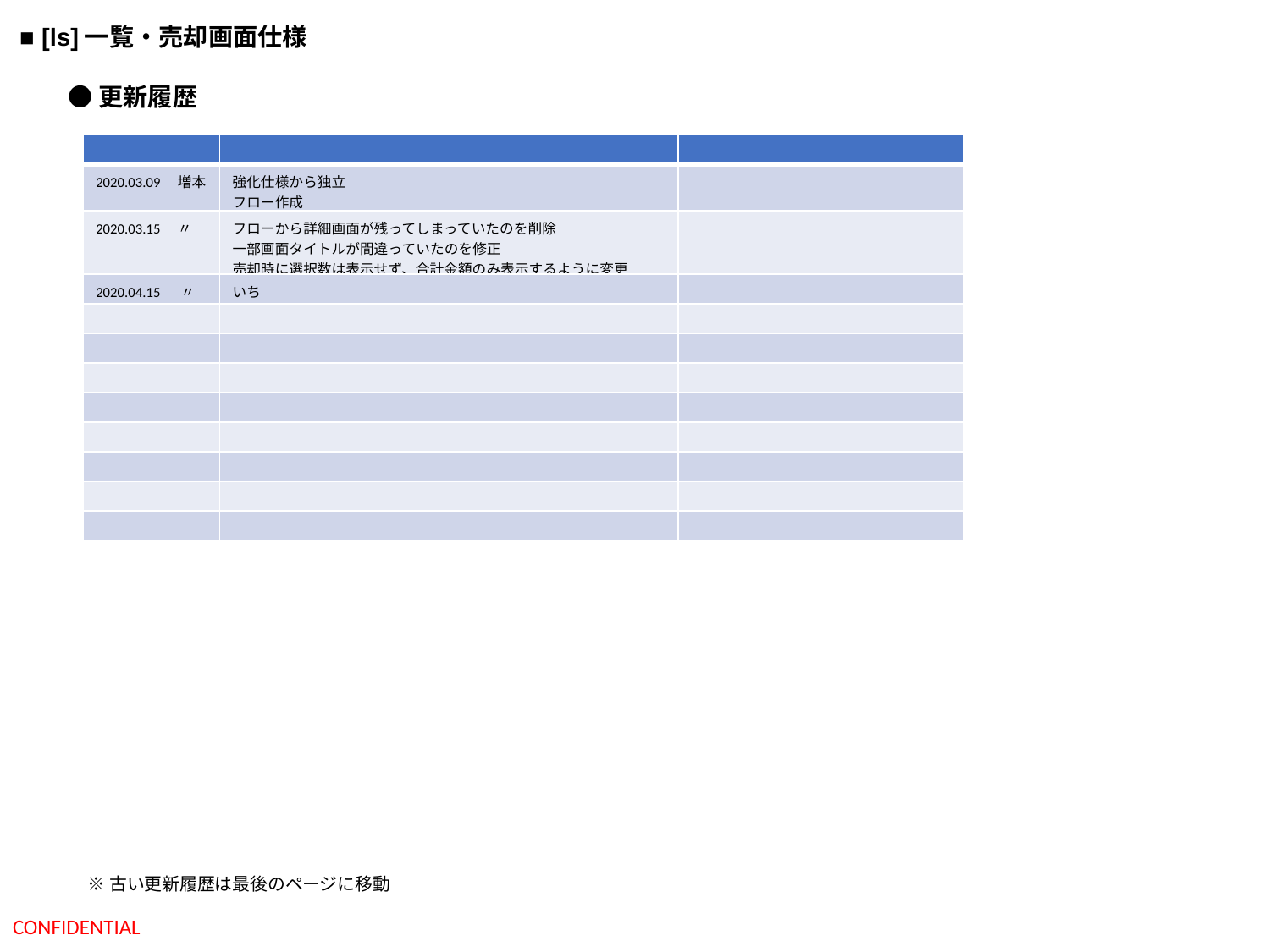

■ [ls]一覧・売却画面仕様
●更新履歴
|  |  |  |
| --- | --- | --- |
| 2020.03.09　増本 | 強化仕様から独立 フロー作成 |  |
| 2020.03.15　〃 | フローから詳細画面が残ってしまっていたのを削除 一部画面タイトルが間違っていたのを修正 売却時に選択数は表示せず、合計金額のみ表示するように変更 |  |
| 2020.04.15 　〃 | いち |  |
|  |  |  |
|  |  |  |
|  |  |  |
|  |  |  |
|  |  |  |
|  |  |  |
|  |  |  |
|  |  |  |
※古い更新履歴は最後のページに移動

CONFIDENTIAL